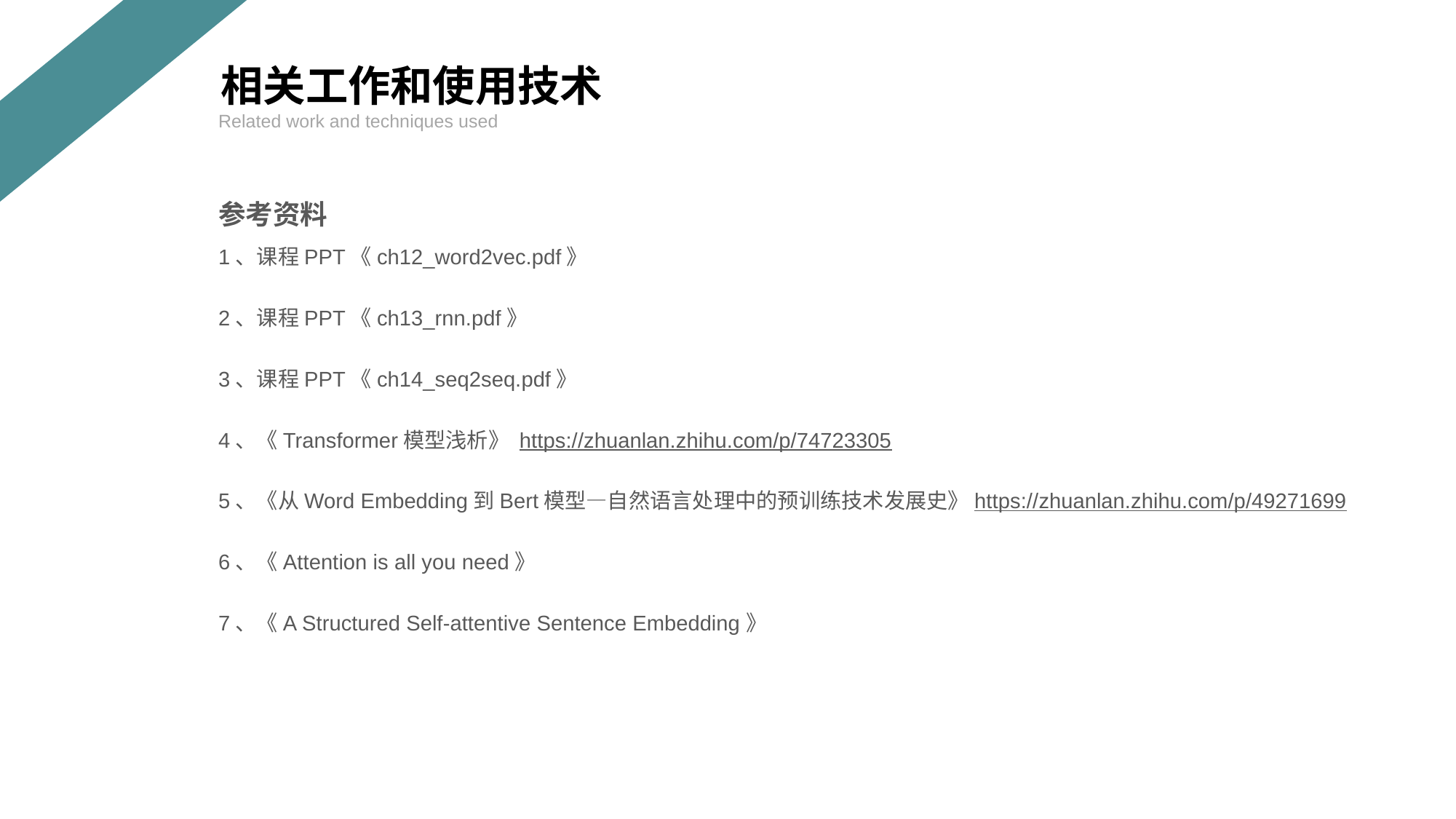

相关工作和使用技术
Related work and techniques used

参考资料
1、课程PPT《ch12_word2vec.pdf》

2、课程PPT《ch13_rnn.pdf》

3、课程PPT《ch14_seq2seq.pdf》

4、《Transformer模型浅析》 https://zhuanlan.zhihu.com/p/74723305

5、《从Word Embedding到Bert模型—自然语言处理中的预训练技术发展史》https://zhuanlan.zhihu.com/p/49271699

6、《Attention is all you need》

7、《A Structured Self-attentive Sentence Embedding》